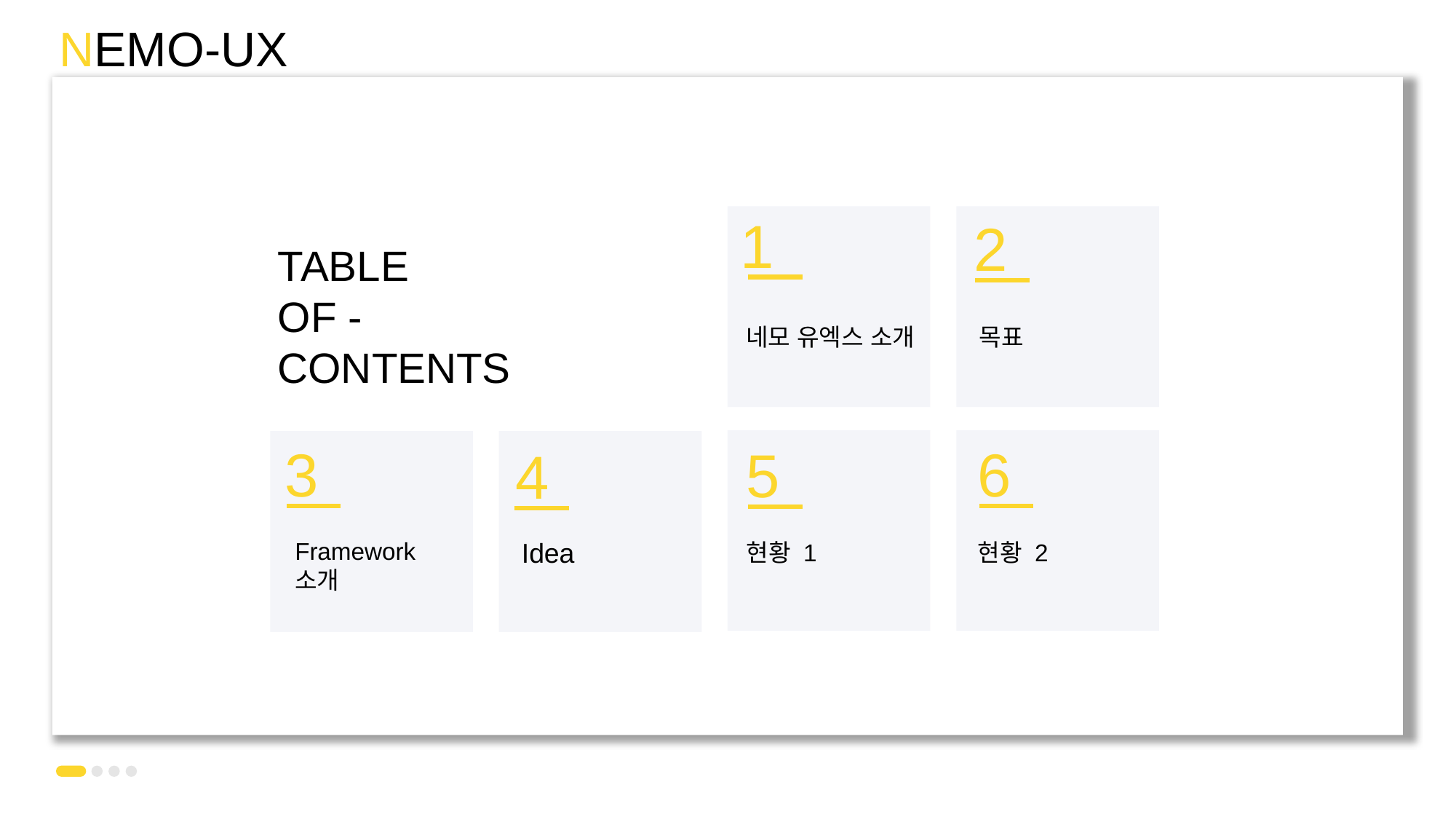

NEMO-UX

1
2

TABLE
OF -
CONTENTS
네모 유엑스 소개
목표

6

3

5
4
Framework
소개
Idea
현황 1
현황 2